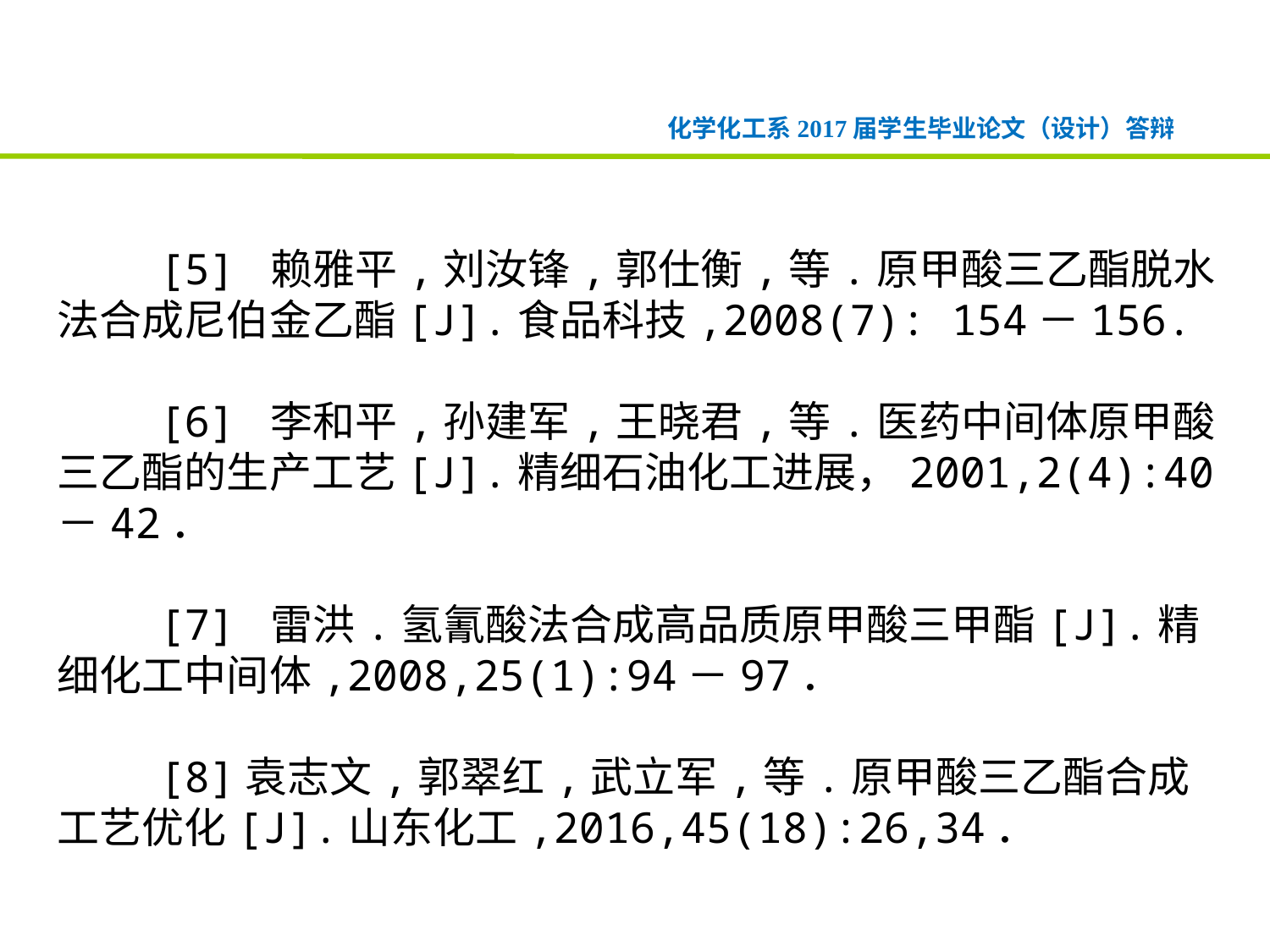

[5] 赖雅平,刘汝锋,郭仕衡,等.原甲酸三乙酯脱水法合成尼伯金乙酯[J].食品科技,2008(7): 154－156.

    [6] 李和平,孙建军,王晓君,等.医药中间体原甲酸三乙酯的生产工艺[J].精细石油化工进展，2001,2(4):40－42．

    [7] 雷洪.氢氰酸法合成高品质原甲酸三甲酯[J].精细化工中间体,2008,25(1):94－97．

    [8]袁志文,郭翠红,武立军,等.原甲酸三乙酯合成工艺优化[J].山东化工,2016,45(18):26,34．